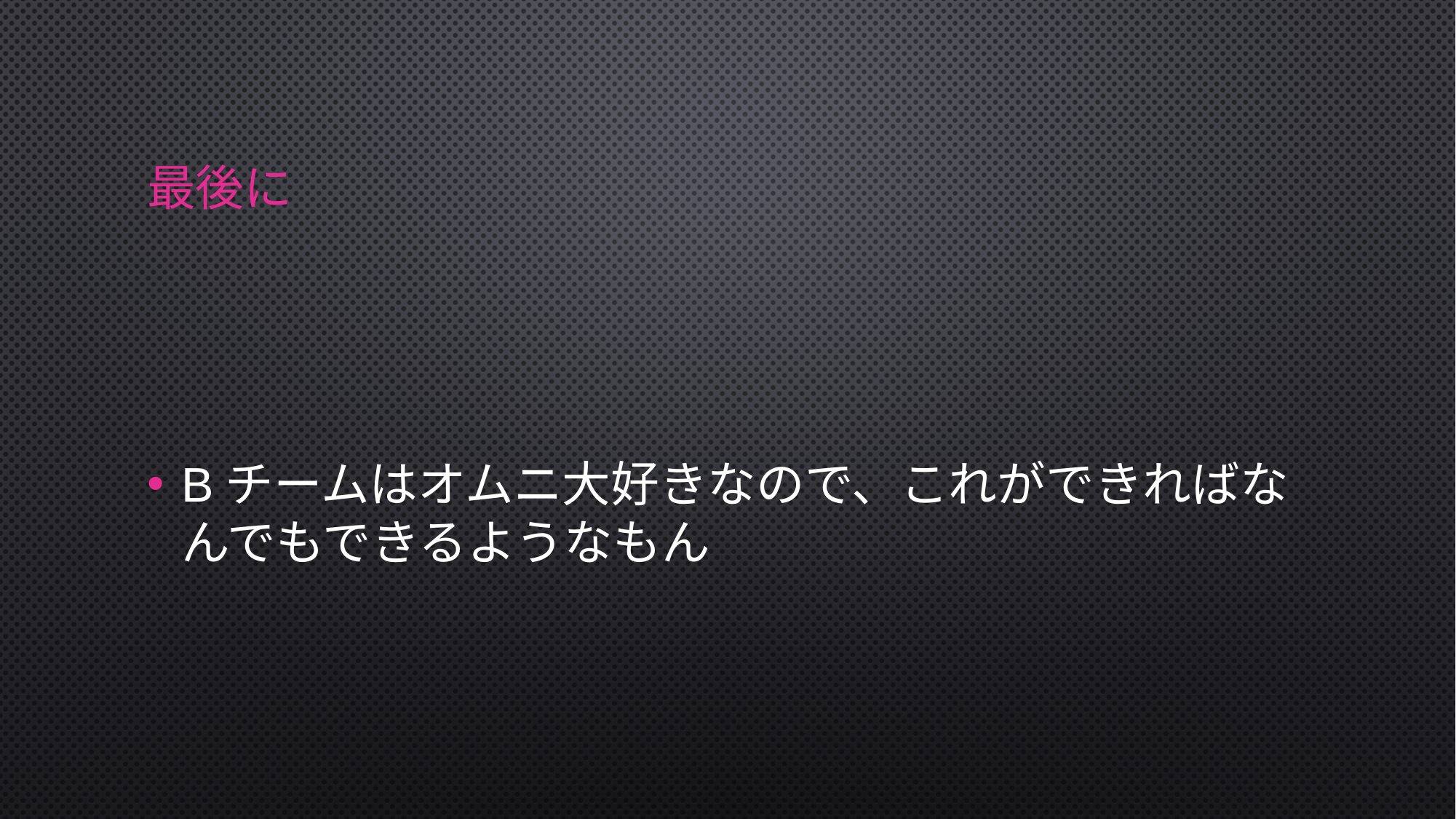

# 最後に
Bチームはオムニ大好きなので、これができればなんでもできるようなもん